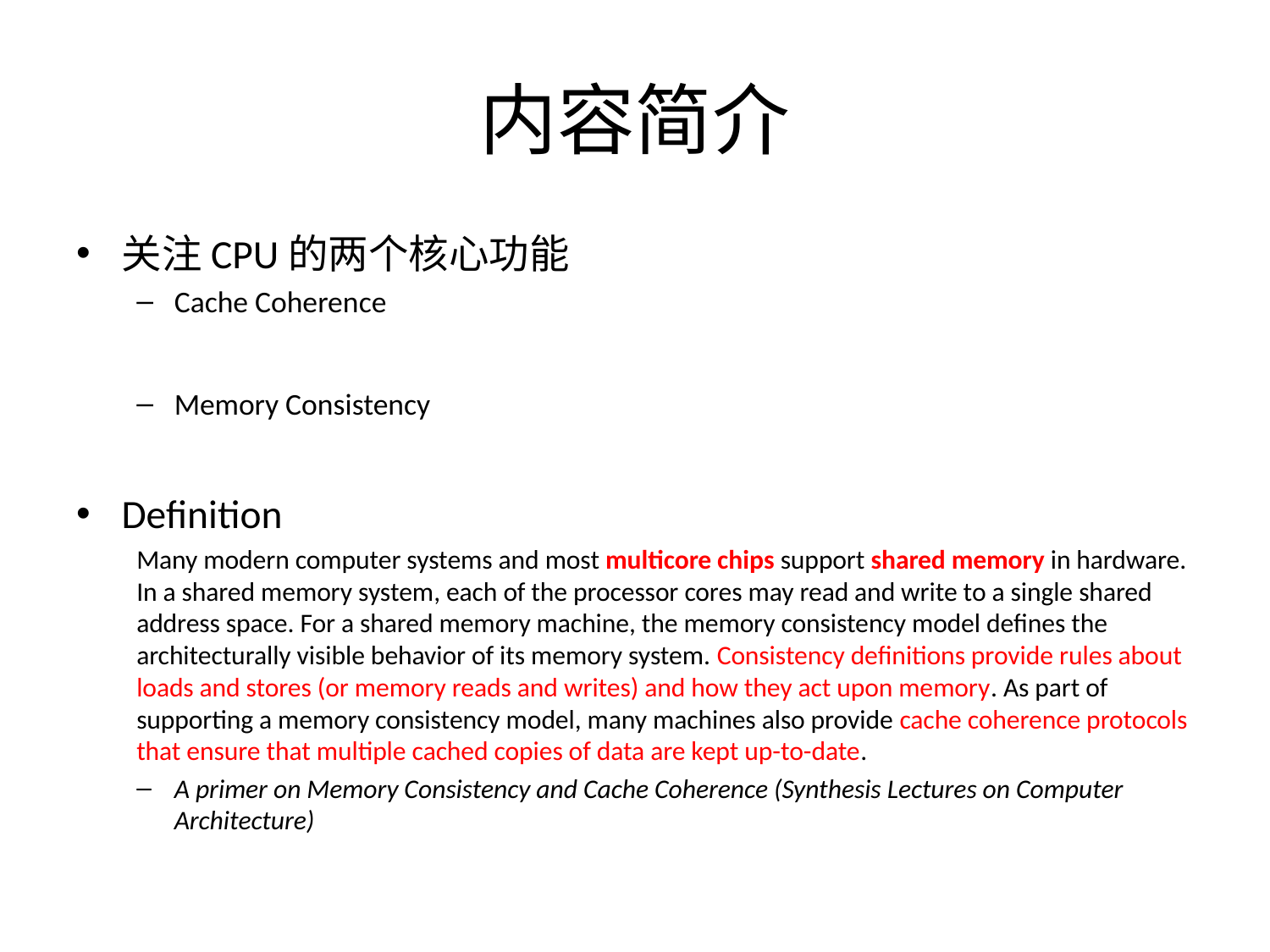

# 内容简介
关注CPU的两个核心功能
Cache Coherence

Memory Consistency

Definition
Many modern computer systems and most multicore chips support shared memory in hardware. In a shared memory system, each of the processor cores may read and write to a single shared address space. For a shared memory machine, the memory consistency model defines the architecturally visible behavior of its memory system. Consistency definitions provide rules about loads and stores (or memory reads and writes) and how they act upon memory. As part of supporting a memory consistency model, many machines also provide cache coherence protocols that ensure that multiple cached copies of data are kept up-to-date.
A primer on Memory Consistency and Cache Coherence (Synthesis Lectures on Computer Architecture)